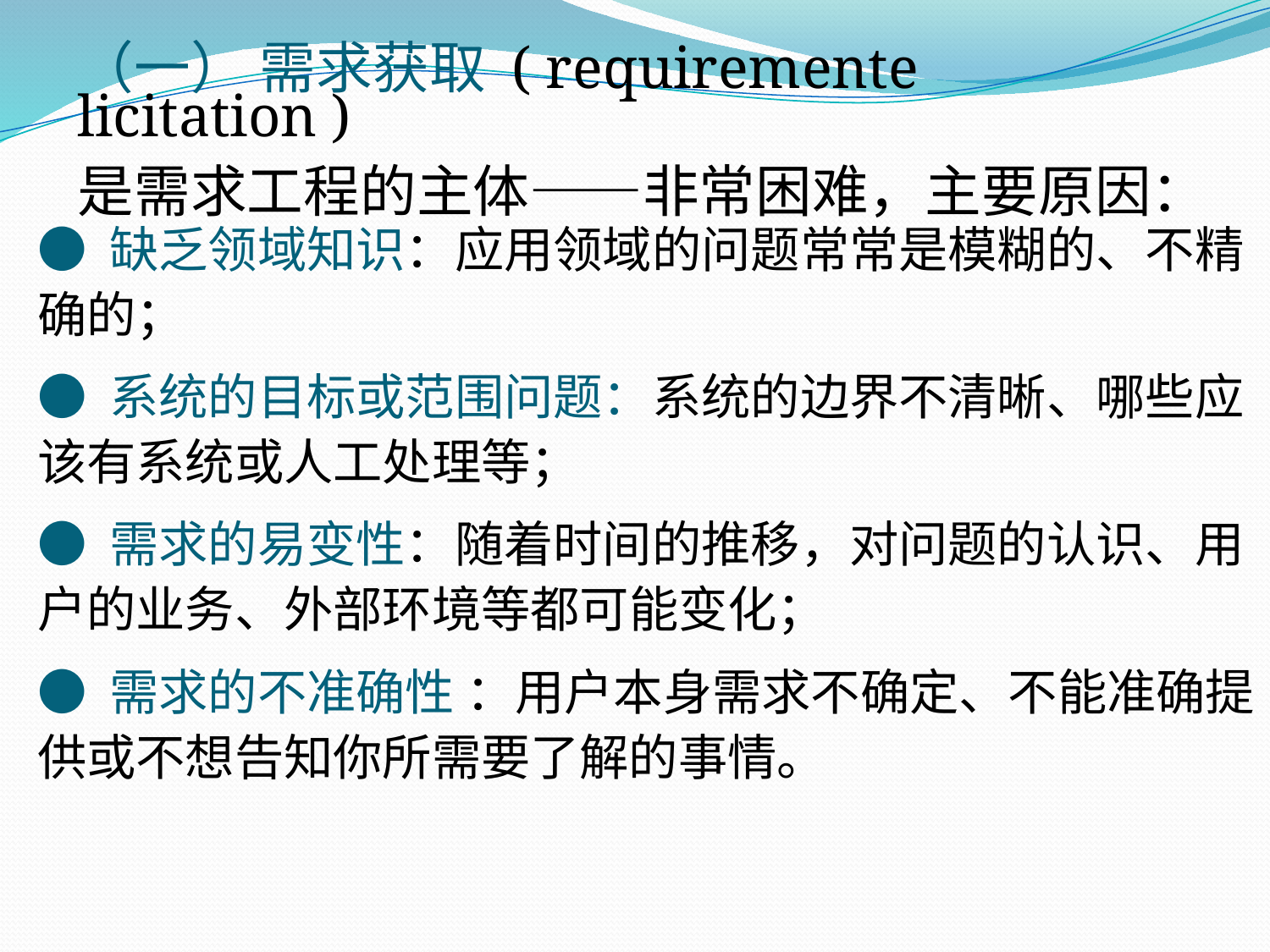

（一） 需求获取 ( requiremente licitation )
是需求工程的主体——非常困难，主要原因：
● 缺乏领域知识：应用领域的问题常常是模糊的、不精确的；
● 系统的目标或范围问题：系统的边界不清晰、哪些应该有系统或人工处理等；
● 需求的易变性：随着时间的推移，对问题的认识、用户的业务、外部环境等都可能变化；
● 需求的不准确性 ：用户本身需求不确定、不能准确提供或不想告知你所需要了解的事情。